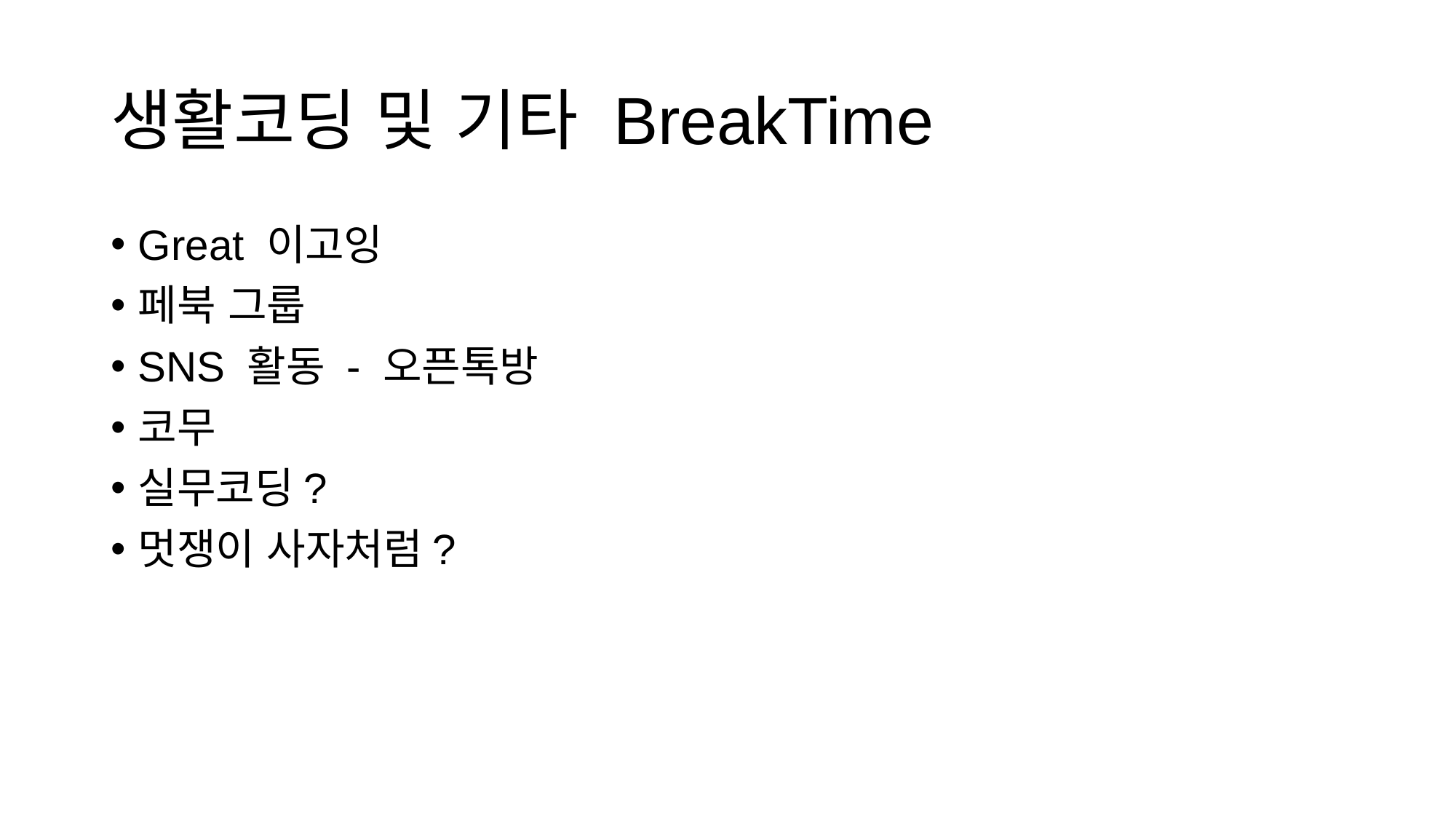

# 생활코딩 및 기타 BreakTime
Great 이고잉
페북 그룹
SNS 활동 - 오픈톡방
코무
실무코딩?
멋쟁이 사자처럼?